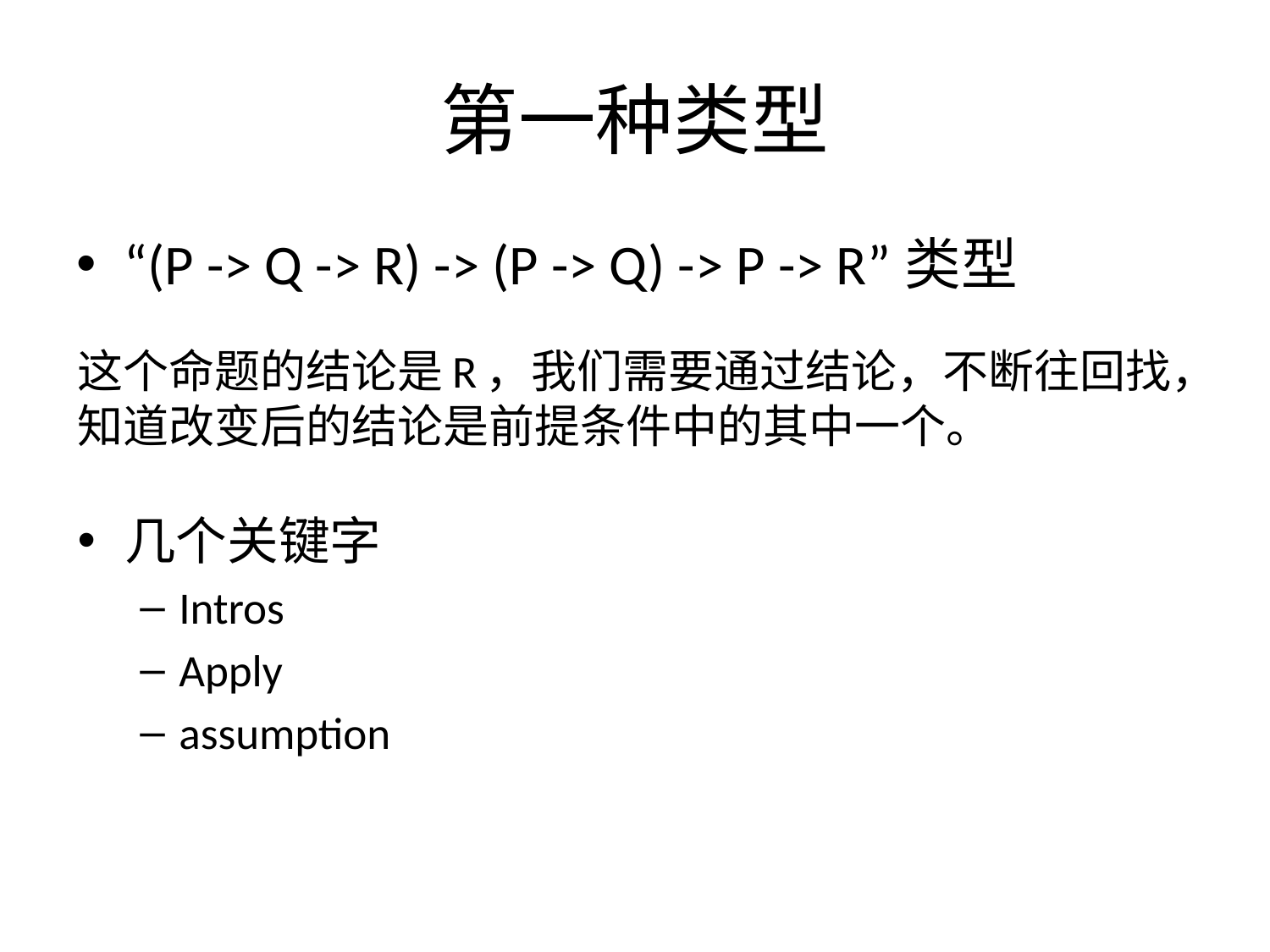

# 第一种类型
“(P -> Q -> R) -> (P -> Q) -> P -> R”类型

这个命题的结论是R，我们需要通过结论，不断往回找，知道改变后的结论是前提条件中的其中一个。

几个关键字
Intros
Apply
assumption